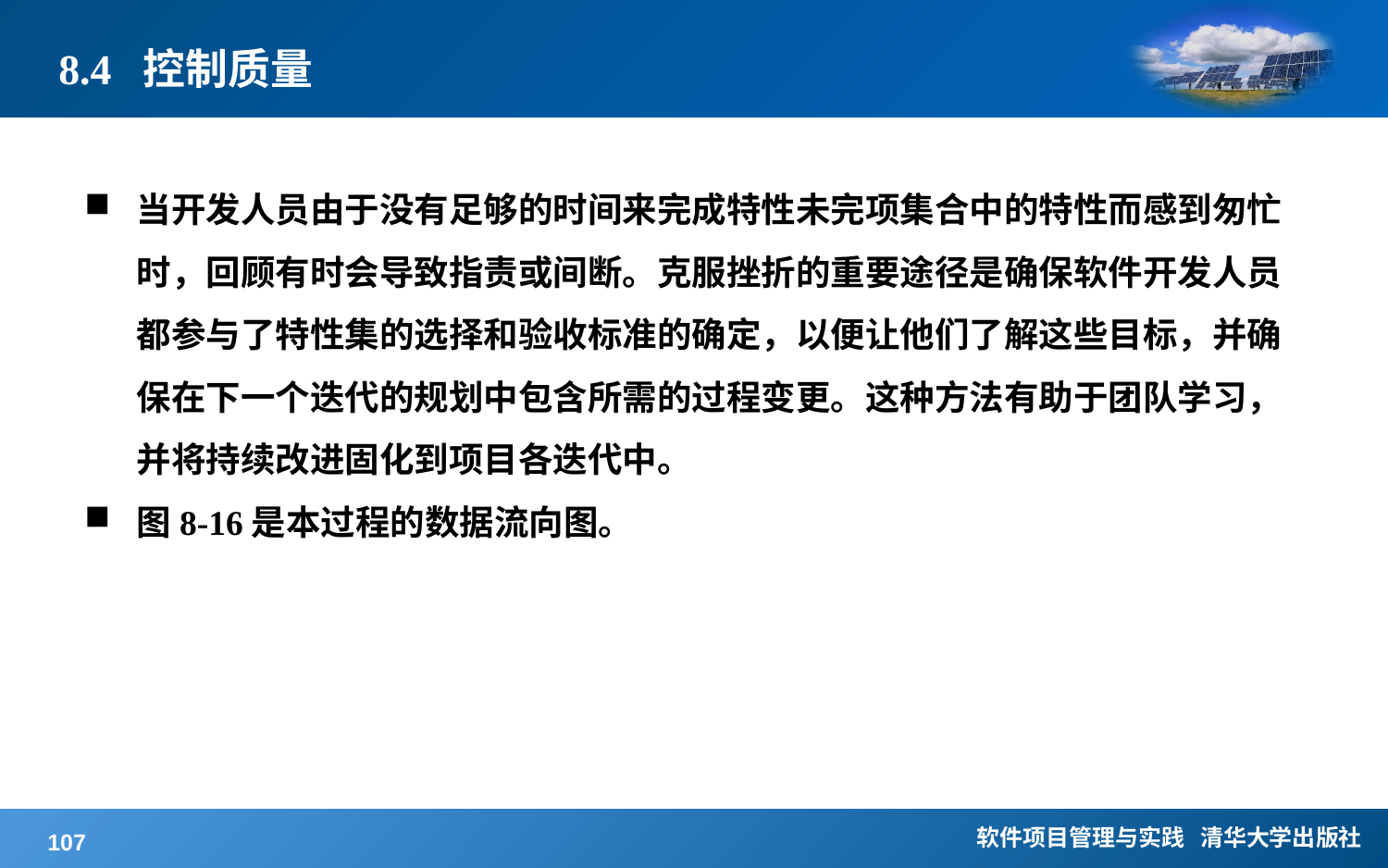

# 8.4  控制质量
当开发人员由于没有足够的时间来完成特性未完项集合中的特性而感到匆忙时，回顾有时会导致指责或间断。克服挫折的重要途径是确保软件开发人员都参与了特性集的选择和验收标准的确定，以便让他们了解这些目标，并确保在下一个迭代的规划中包含所需的过程变更。这种方法有助于团队学习，并将持续改进固化到项目各迭代中。
图8-16是本过程的数据流向图。